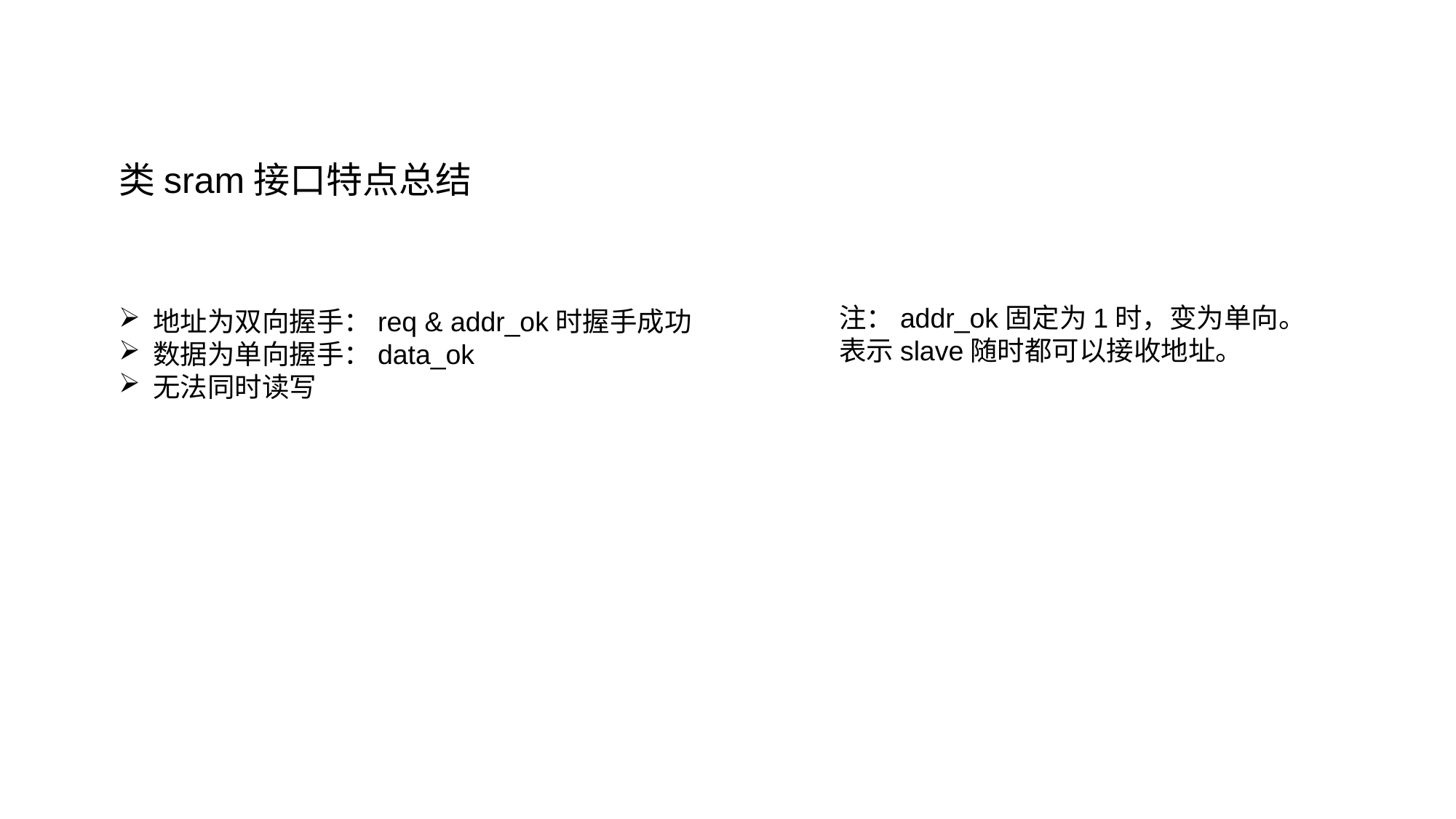

类sram接口特点总结
注：addr_ok固定为1时，变为单向。表示slave随时都可以接收地址。
地址为双向握手：req & addr_ok时握手成功
数据为单向握手：data_ok
无法同时读写